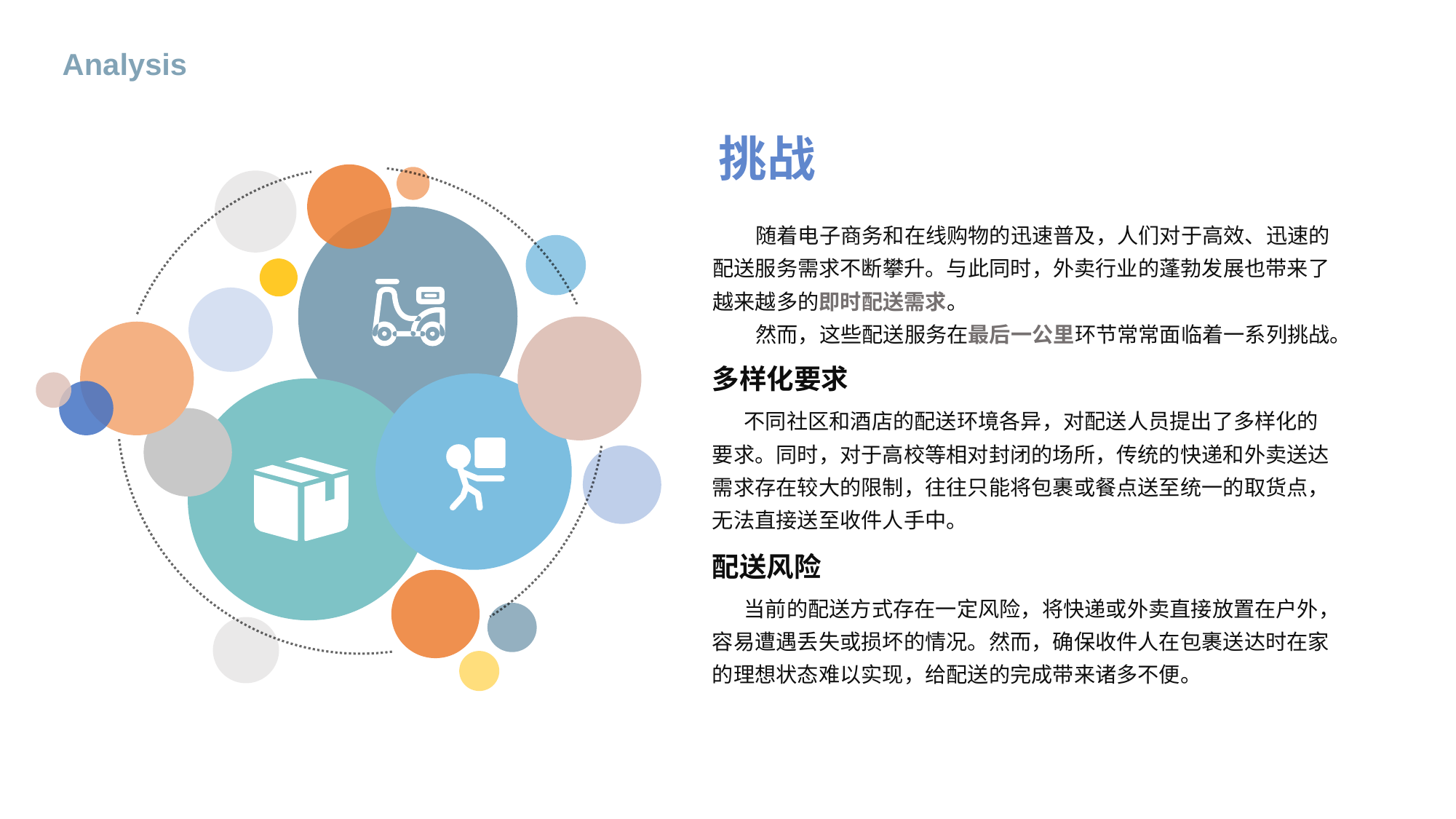

Analysis
挑战

        随着电子商务和在线购物的迅速普及，人们对于高效、迅速的配送服务需求不断攀升。与此同时，外卖行业的蓬勃发展也带来了越来越多的即时配送需求。
        然而，这些配送服务在最后一公里环节常常面临着一系列挑战。

多样化要求
不同社区和酒店的配送环境各异，对配送人员提出了多样化的要求。同时，对于高校等相对封闭的场所，传统的快递和外卖送达需求存在较大的限制，往往只能将包裹或餐点送至统一的取货点，无法直接送至收件人手中。

配送风险
当前的配送方式存在一定风险，将快递或外卖直接放置在户外，容易遭遇丢失或损坏的情况。然而，确保收件人在包裹送达时在家的理想状态难以实现，给配送的完成带来诸多不便。